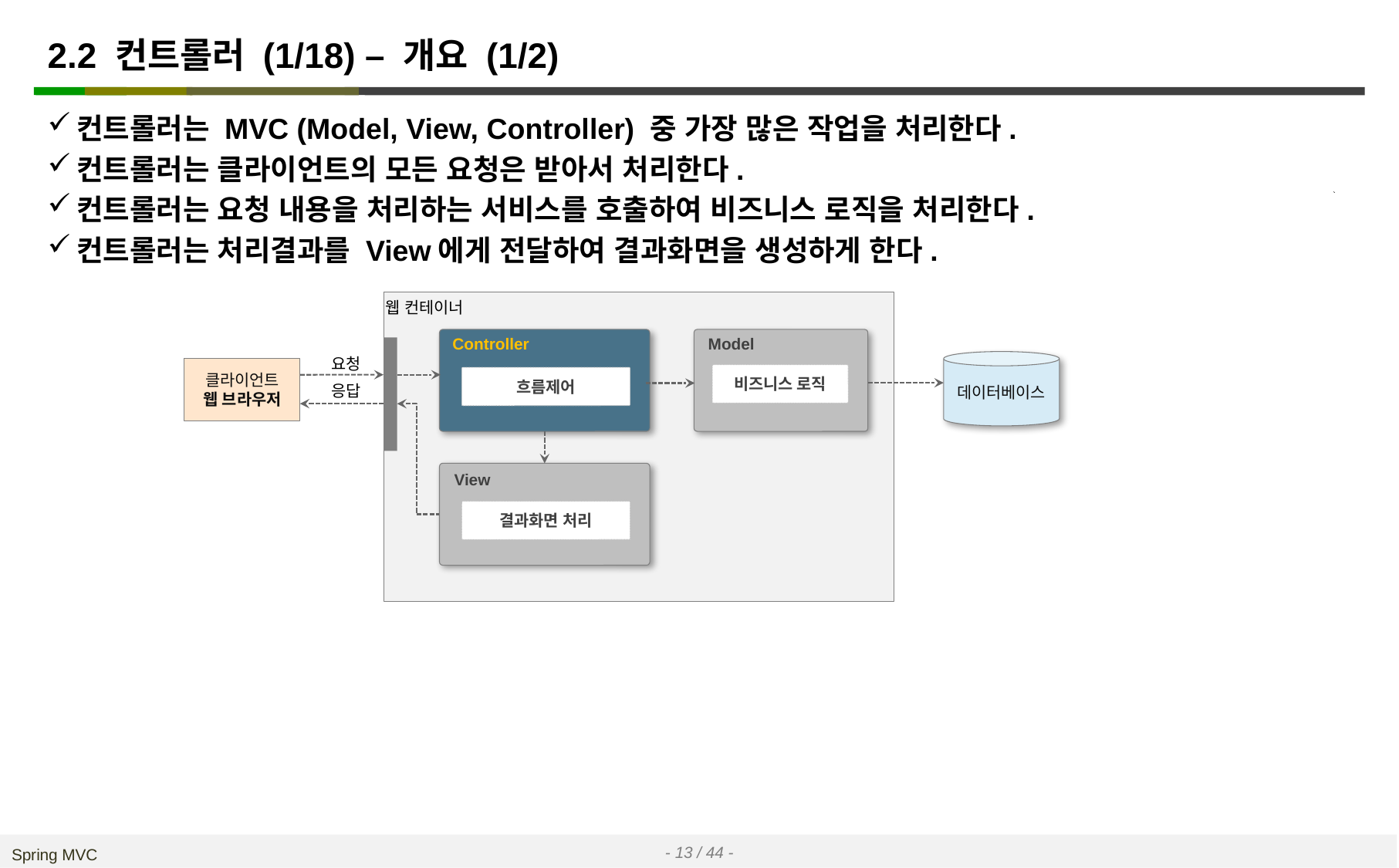

# 2.2 컨트롤러 (1/18) – 개요 (1/2)
컨트롤러는 MVC (Model, View, Controller) 중 가장 많은 작업을 처리한다.
컨트롤러는 클라이언트의 모든 요청은 받아서 처리한다.
컨트롤러는 요청 내용을 처리하는 서비스를 호출하여 비즈니스 로직을 처리한다.
컨트롤러는 처리결과를 View에게 전달하여 결과화면을 생성하게 한다.
웹 컨테이너

Controller
Model

요청
데이터베이스

클라이언트
웹 브라우저
비즈니스 로직

흐름제어
응답

View
결과화면 처리